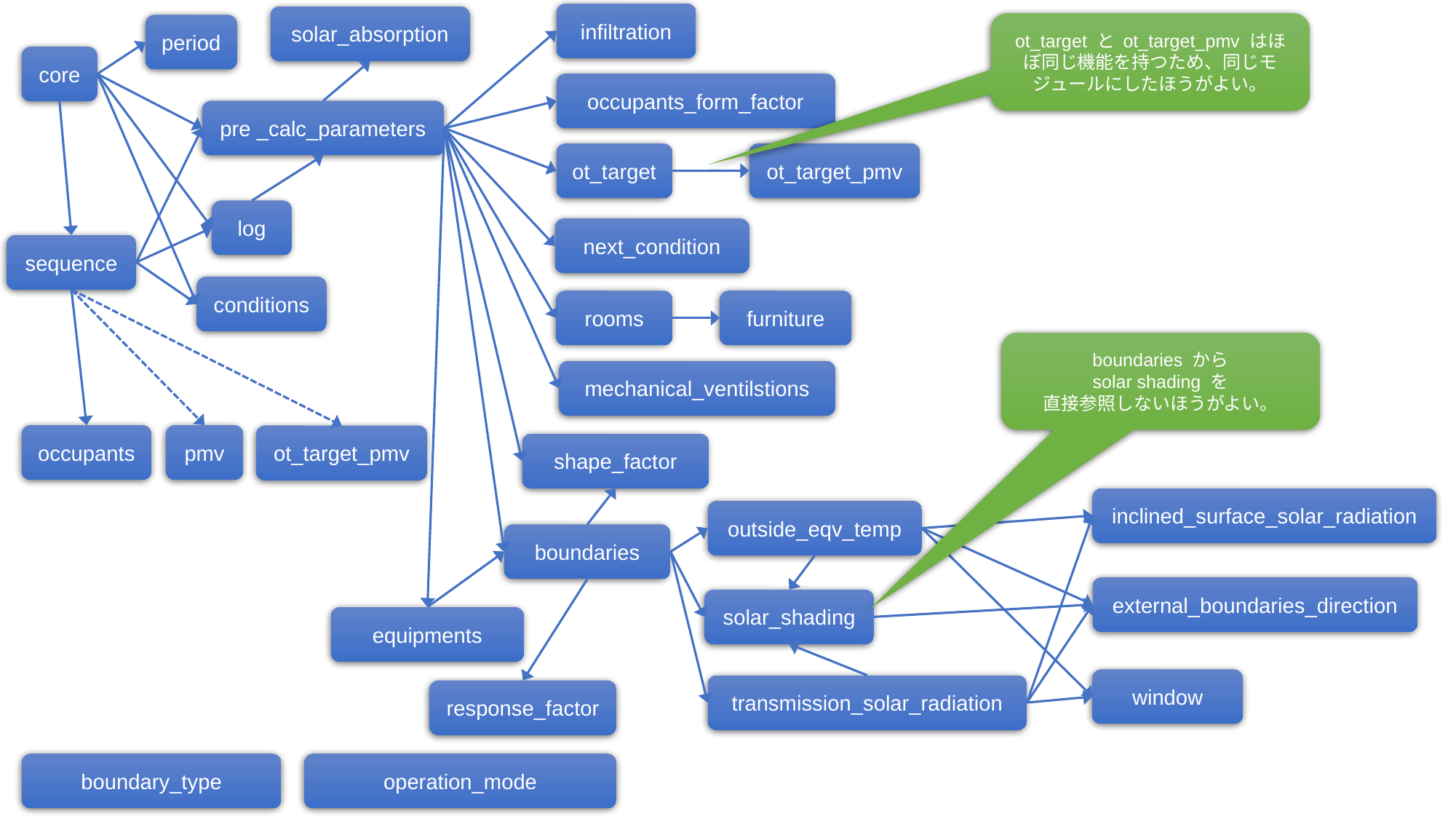

infiltration
solar_absorption
ot_target と ot_target_pmv はほぼ同じ機能を持つため、同じモジュールにしたほうがよい。
period
core
occupants_form_factor
pre _calc_parameters
ot_target_pmv
ot_target
log
next_condition
sequence
conditions
furniture
rooms
boundaries から
solar shading を
直接参照しないほうがよい。
mechanical_ventilstions
occupants
pmv
ot_target_pmv
shape_factor
inclined_surface_solar_radiation
outside_eqv_temp
boundaries
external_boundaries_direction
solar_shading
equipments
window
transmission_solar_radiation
response_factor
boundary_type
operation_mode